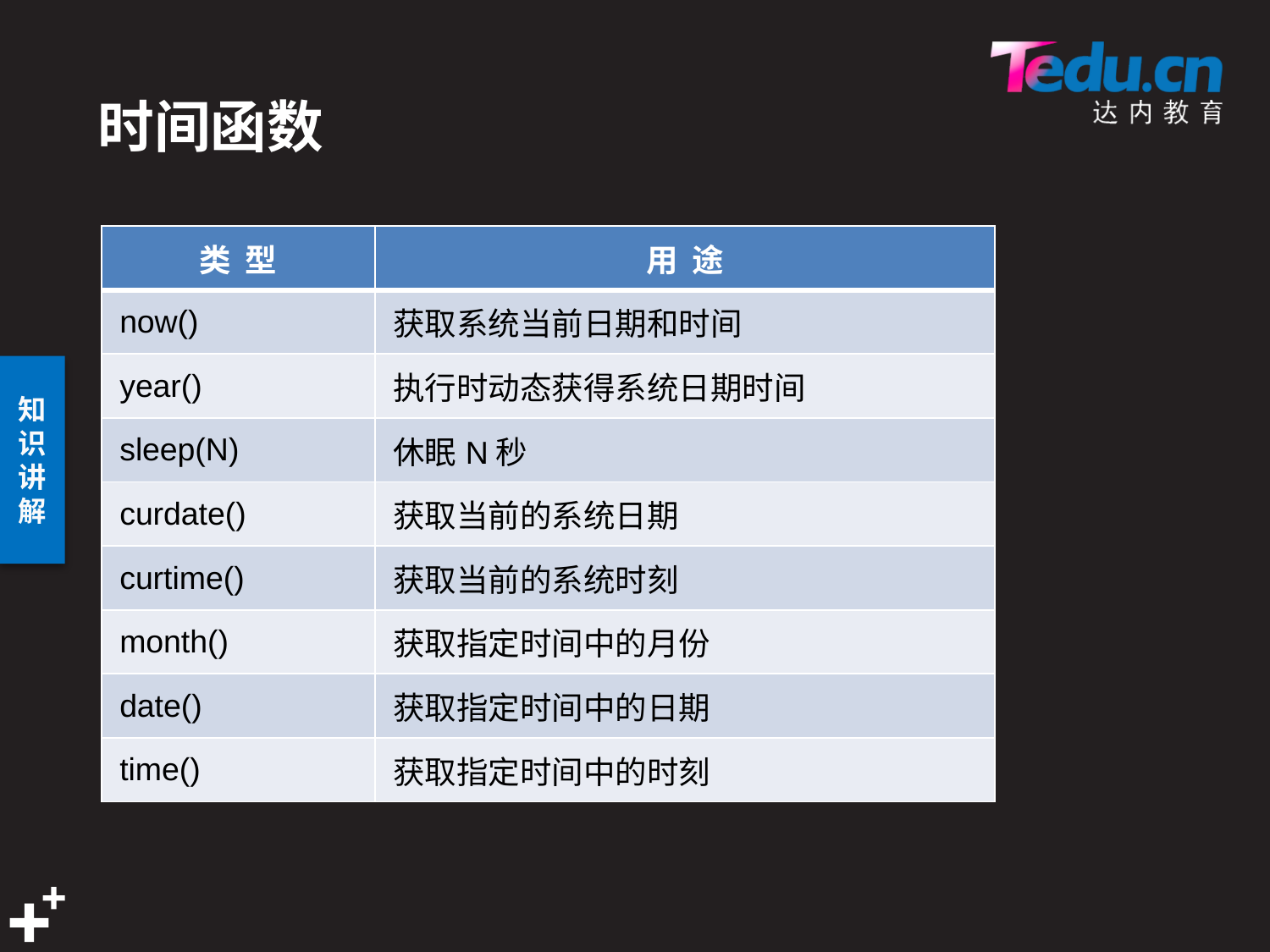

# 时间函数
| 类 型 | 用 途 |
| --- | --- |
| now() | 获取系统当前日期和时间 |
| year() | 执行时动态获得系统日期时间 |
| sleep(N) | 休眠N秒 |
| curdate() | 获取当前的系统日期 |
| curtime() | 获取当前的系统时刻 |
| month() | 获取指定时间中的月份 |
| date() | 获取指定时间中的日期 |
| time() | 获取指定时间中的时刻 |